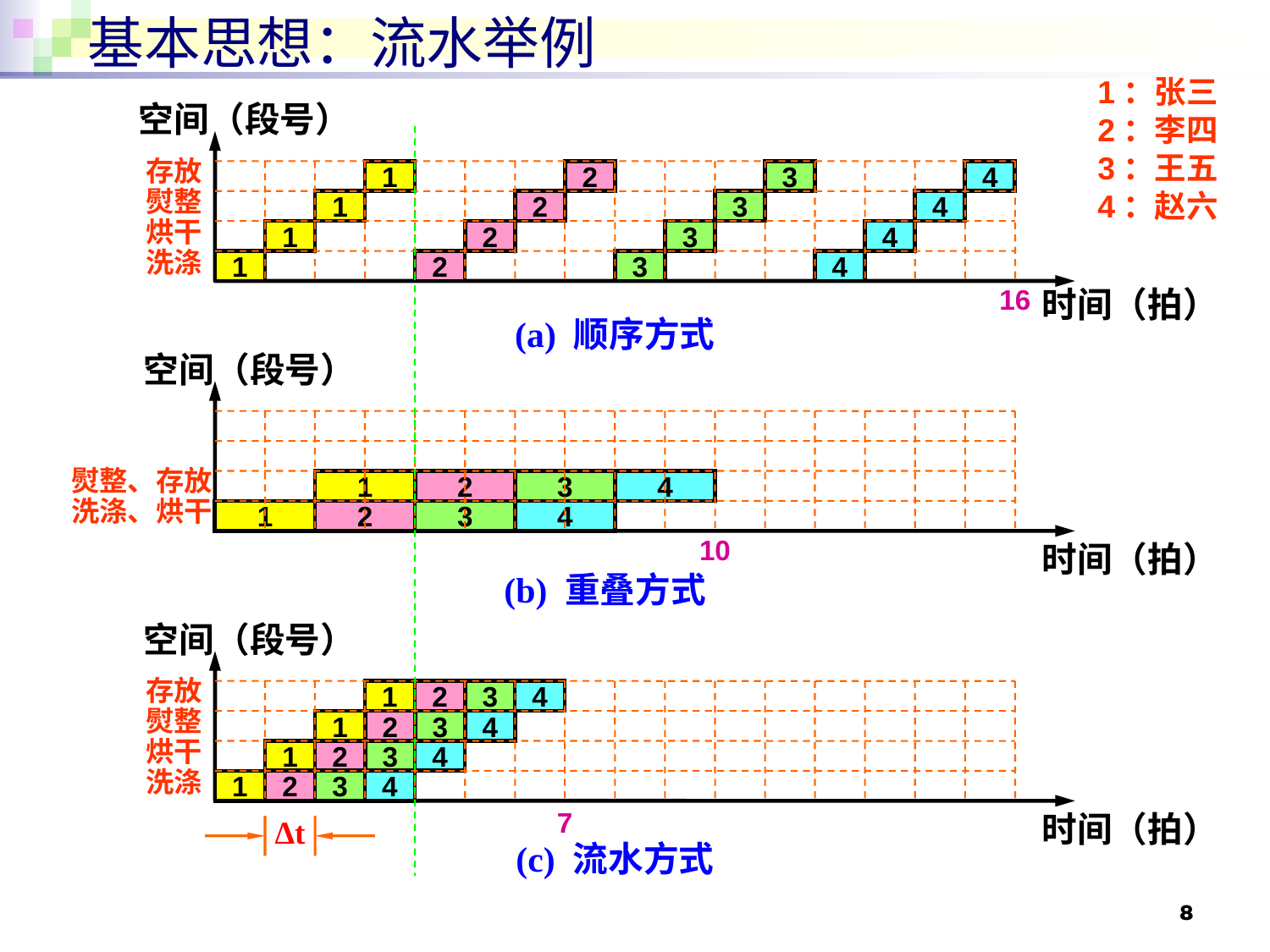

# 基本思想：流水举例
1：张三
2：李四
3：王五
4：赵六
空间（段号）

存放熨整烘干洗涤

1
2
3
4
1
2
3
4
1
2
3
4
1
2
3
4
16
时间（拍）

(a) 顺序方式
空间（段号）

熨整、存放
洗涤、烘干
1
2
3
4
1
2
3
4
10

时间（拍）
(b) 重叠方式
空间（段号）

存放熨整烘干洗涤

1
2
3
4
1
2
3
4
1
2
3
4
1
2
3
4
7

时间（拍）
Δt

(c) 流水方式

8